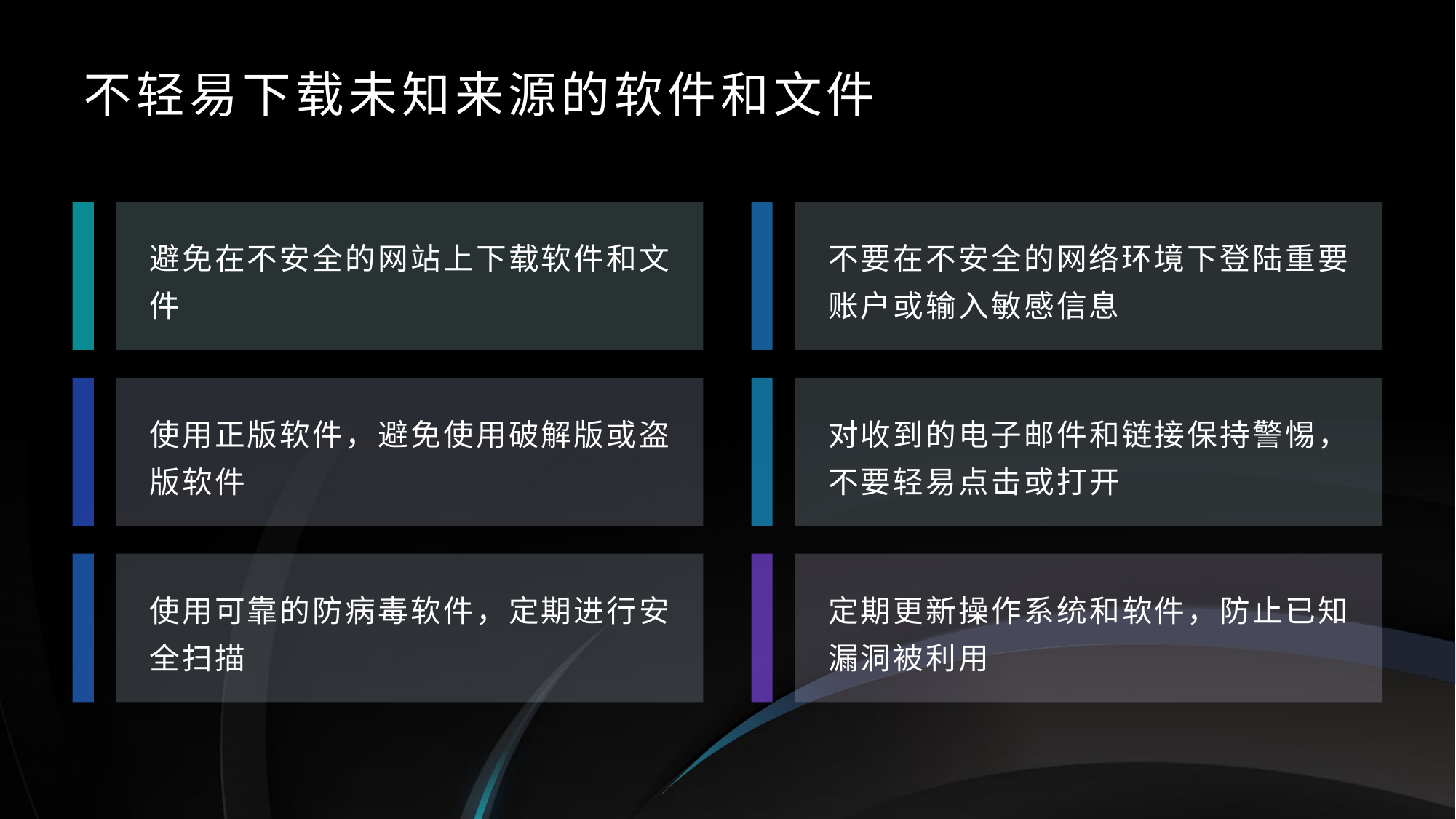

不轻易下载未知来源的软件和文件

避免在不安全的网站上下载软件和文件
不要在不安全的网络环境下登陆重要账户或输入敏感信息

使用正版软件，避免使用破解版或盗版软件
对收到的电子邮件和链接保持警惕，不要轻易点击或打开

使用可靠的防病毒软件，定期进行安全扫描
定期更新操作系统和软件，防止已知漏洞被利用